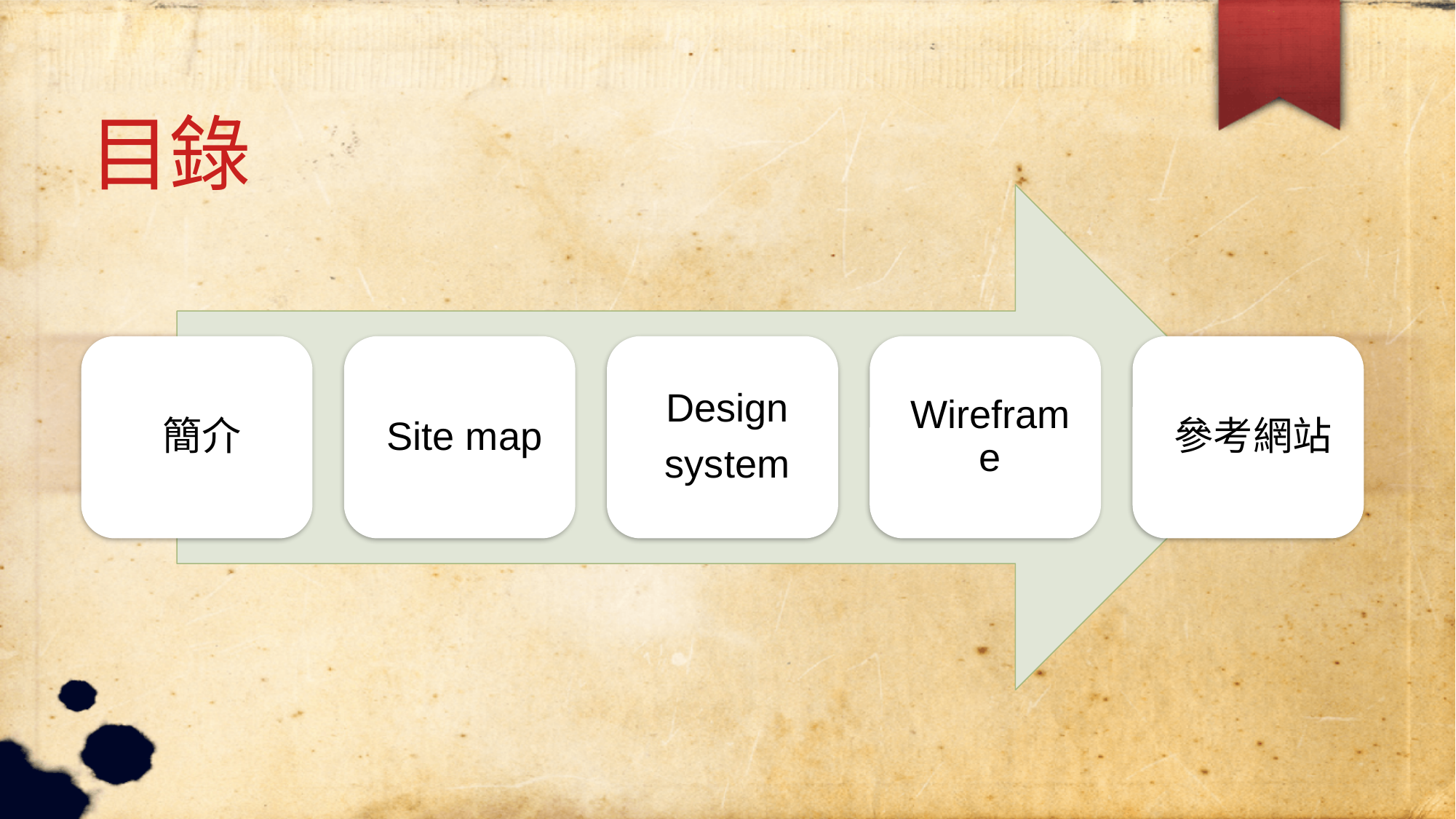

目錄
簡介
Site map
Design
system
Wireframe
參考網站